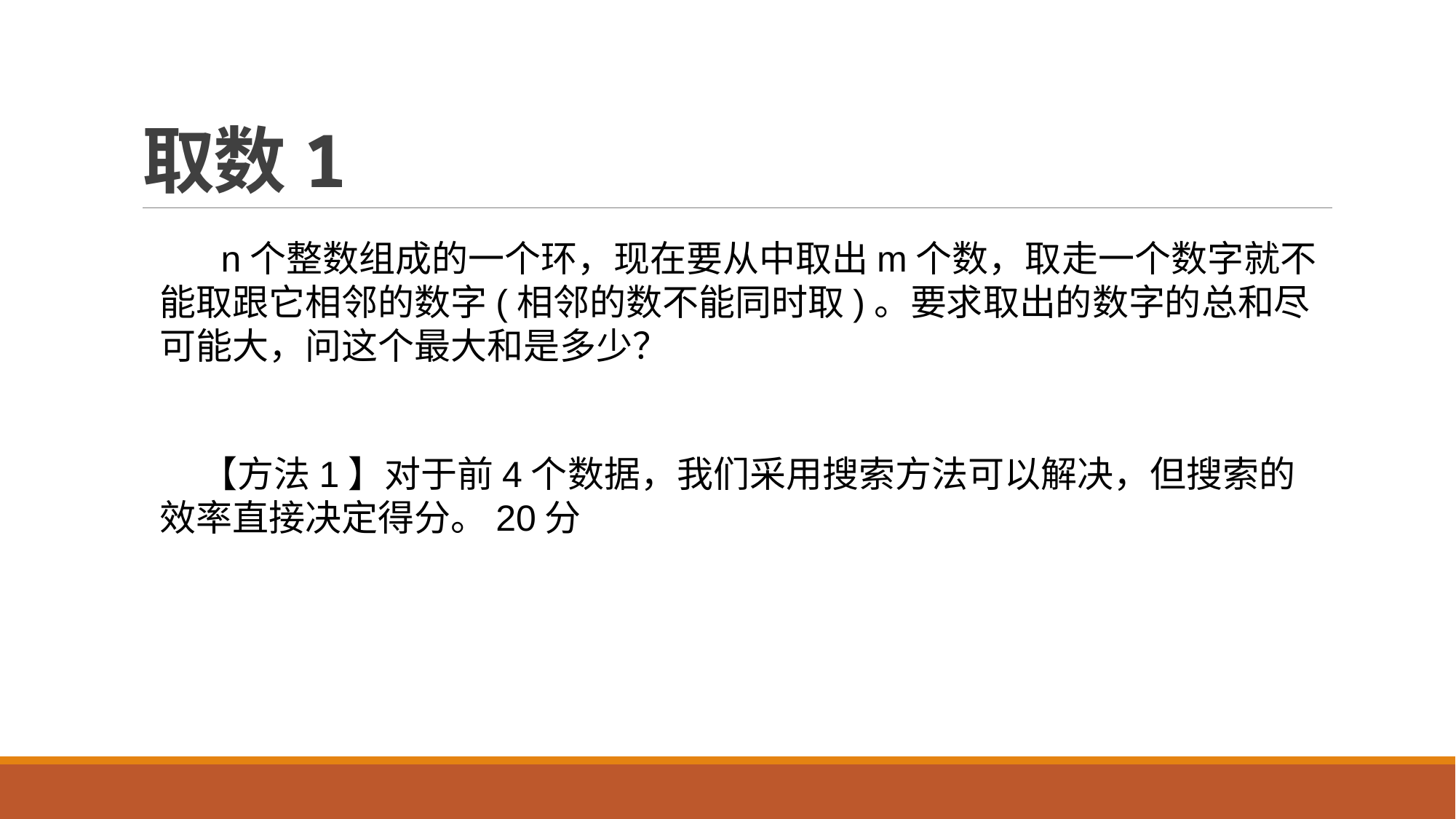

# 取数1
      n个整数组成的一个环，现在要从中取出m个数，取走一个数字就不能取跟它相邻的数字(相邻的数不能同时取)。要求取出的数字的总和尽可能大，问这个最大和是多少？
    【方法1】对于前4个数据，我们采用搜索方法可以解决，但搜索的效率直接决定得分。20分